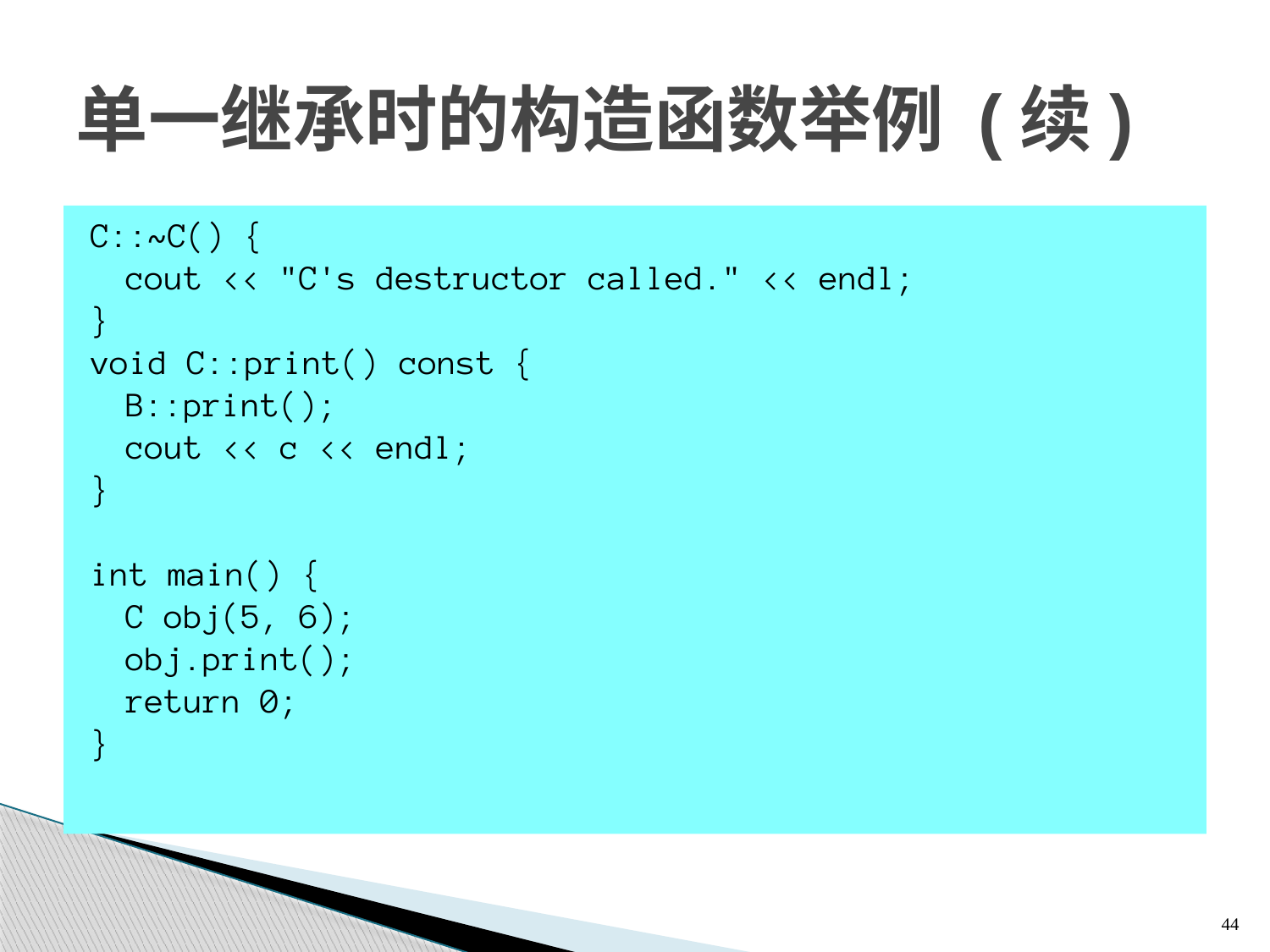

7.4 派生类的构造和析构函数 —— 7.4.1 构造函数
# 单一继承时的构造函数举例 (续)
C::~C() {
	cout << "C's destructor called." << endl;
}
void C::print() const {
	B::print();
	cout << c << endl;
}

int main() {
	C obj(5, 6);
	obj.print();
	return 0;
}
44